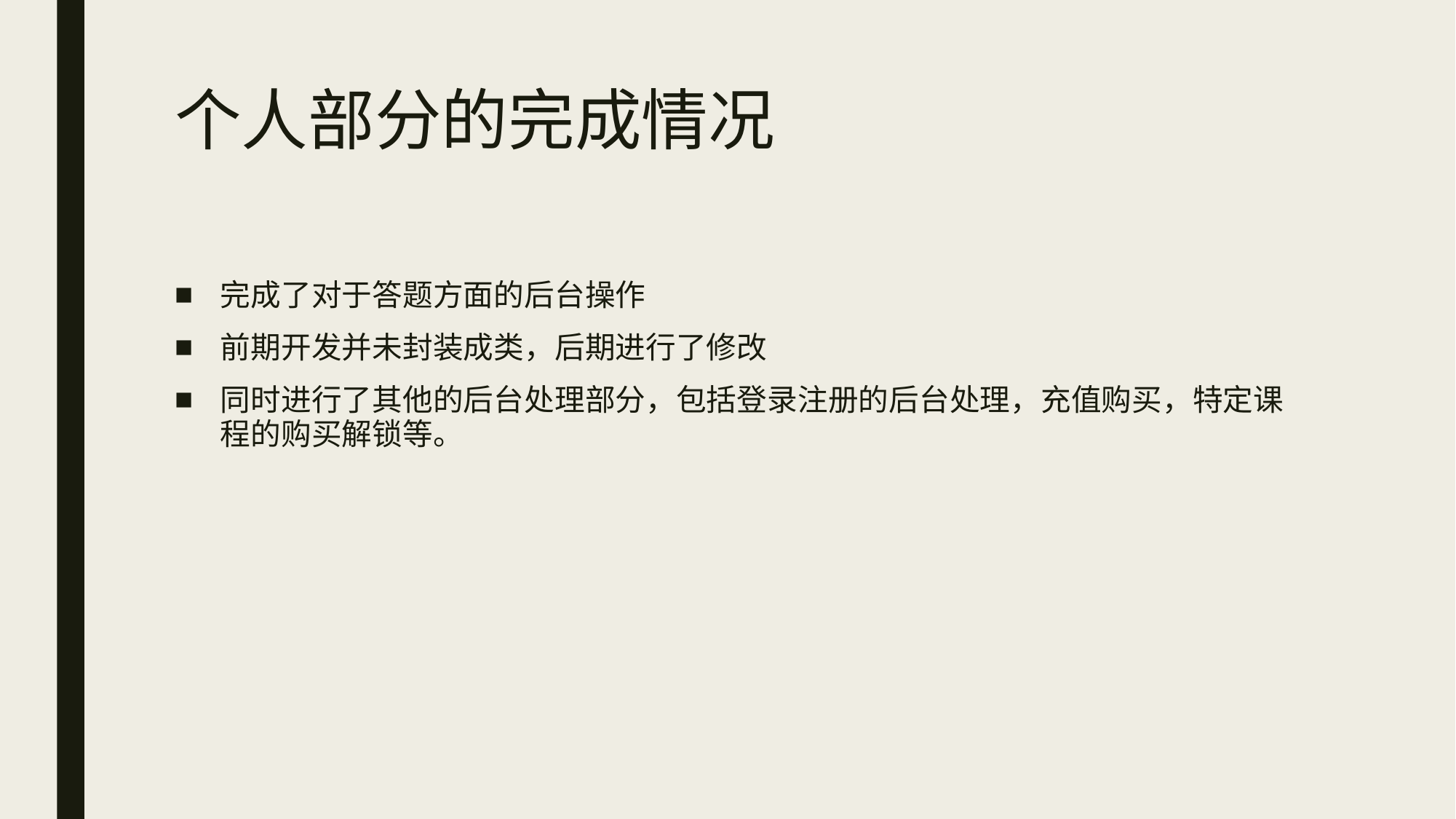

# 个人部分的完成情况
完成了对于答题方面的后台操作
前期开发并未封装成类，后期进行了修改
同时进行了其他的后台处理部分，包括登录注册的后台处理，充值购买，特定课程的购买解锁等。